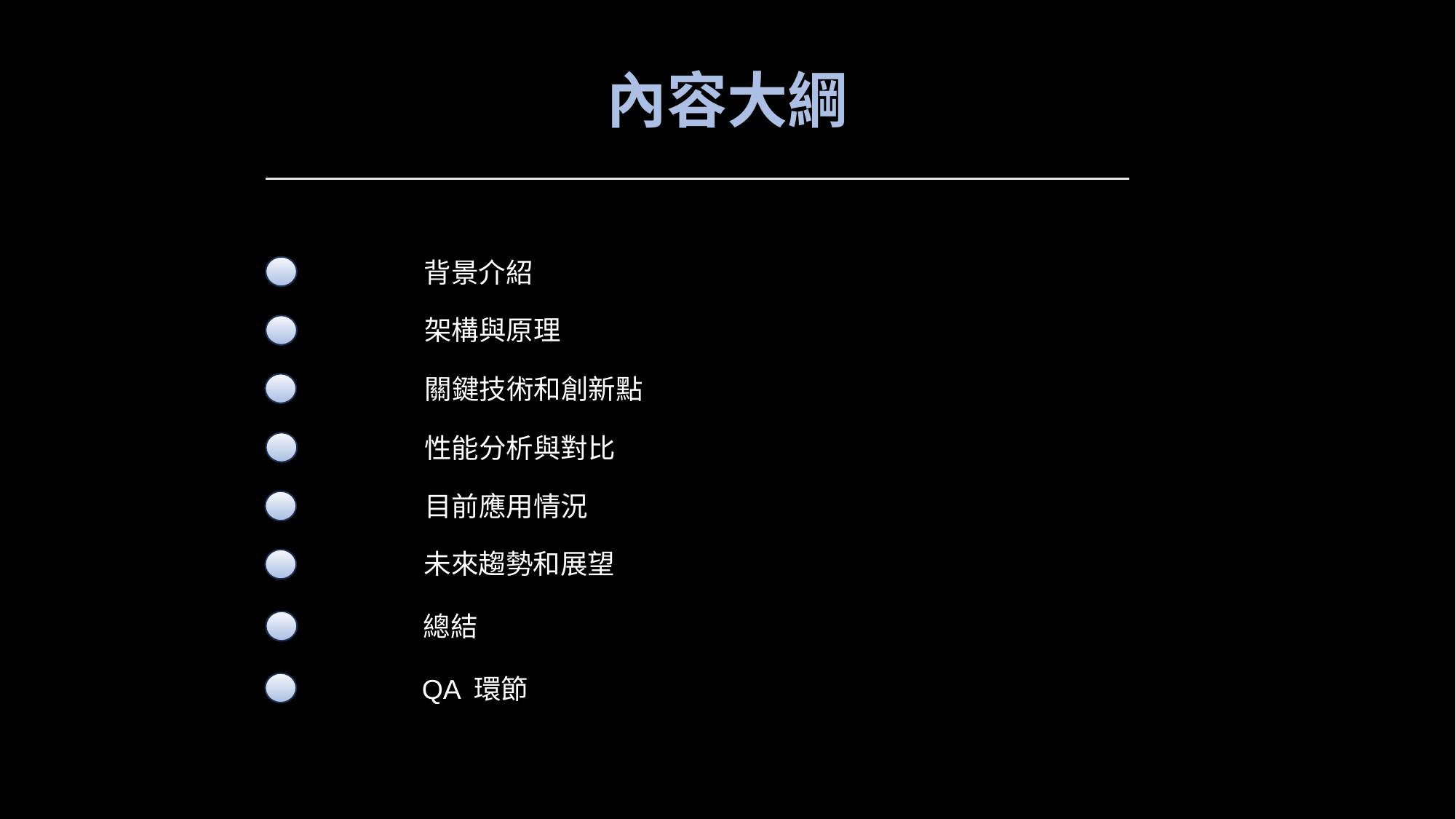

內容大綱

背景介紹

架構與原理

關鍵技術和創新點

性能分析與對比

目前應用情況

未來趨勢和展望

總結

QA 環節